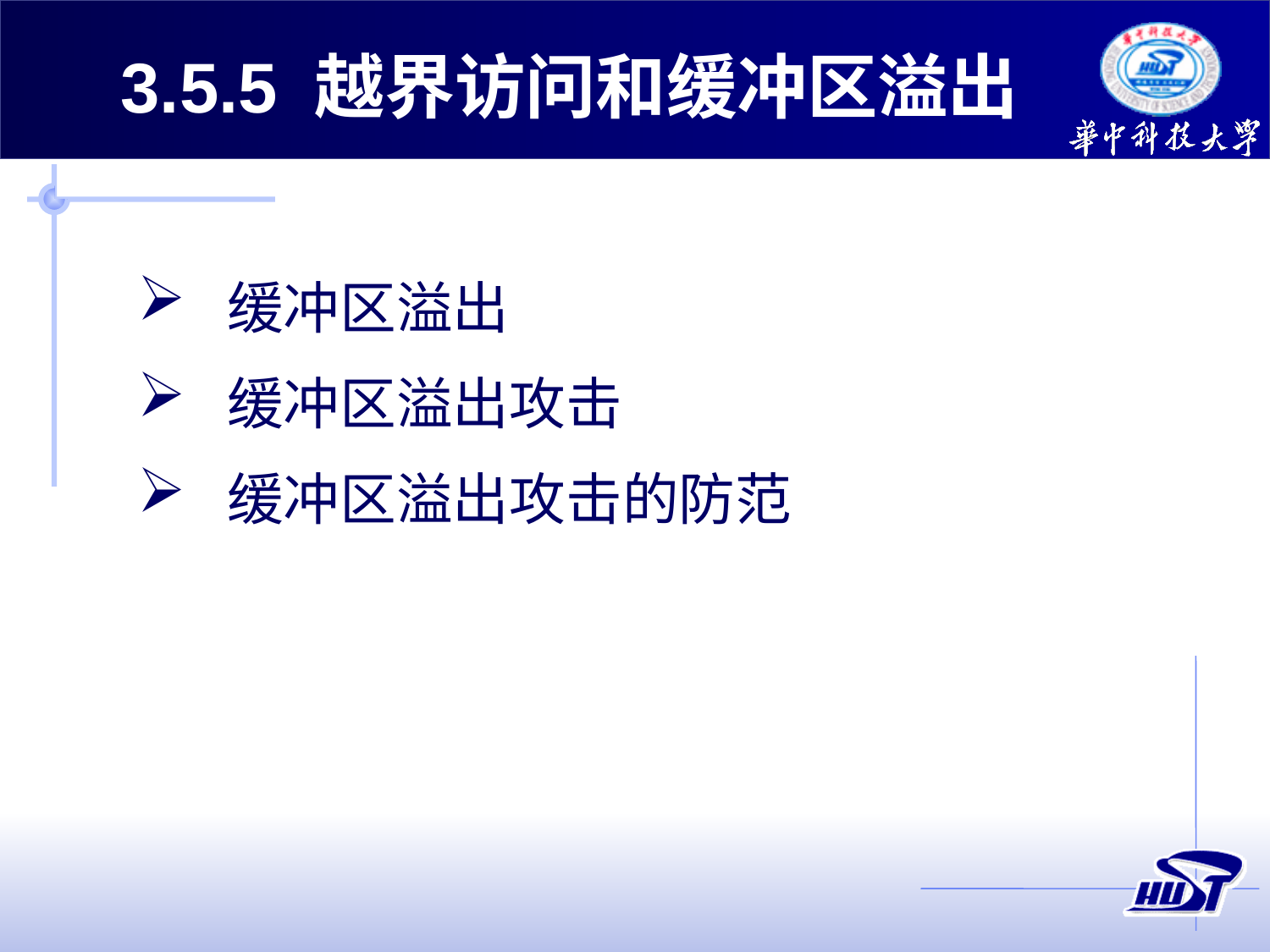

3.5.5 越界访问和缓冲区溢出
 缓冲区溢出
 缓冲区溢出攻击
 缓冲区溢出攻击的防范